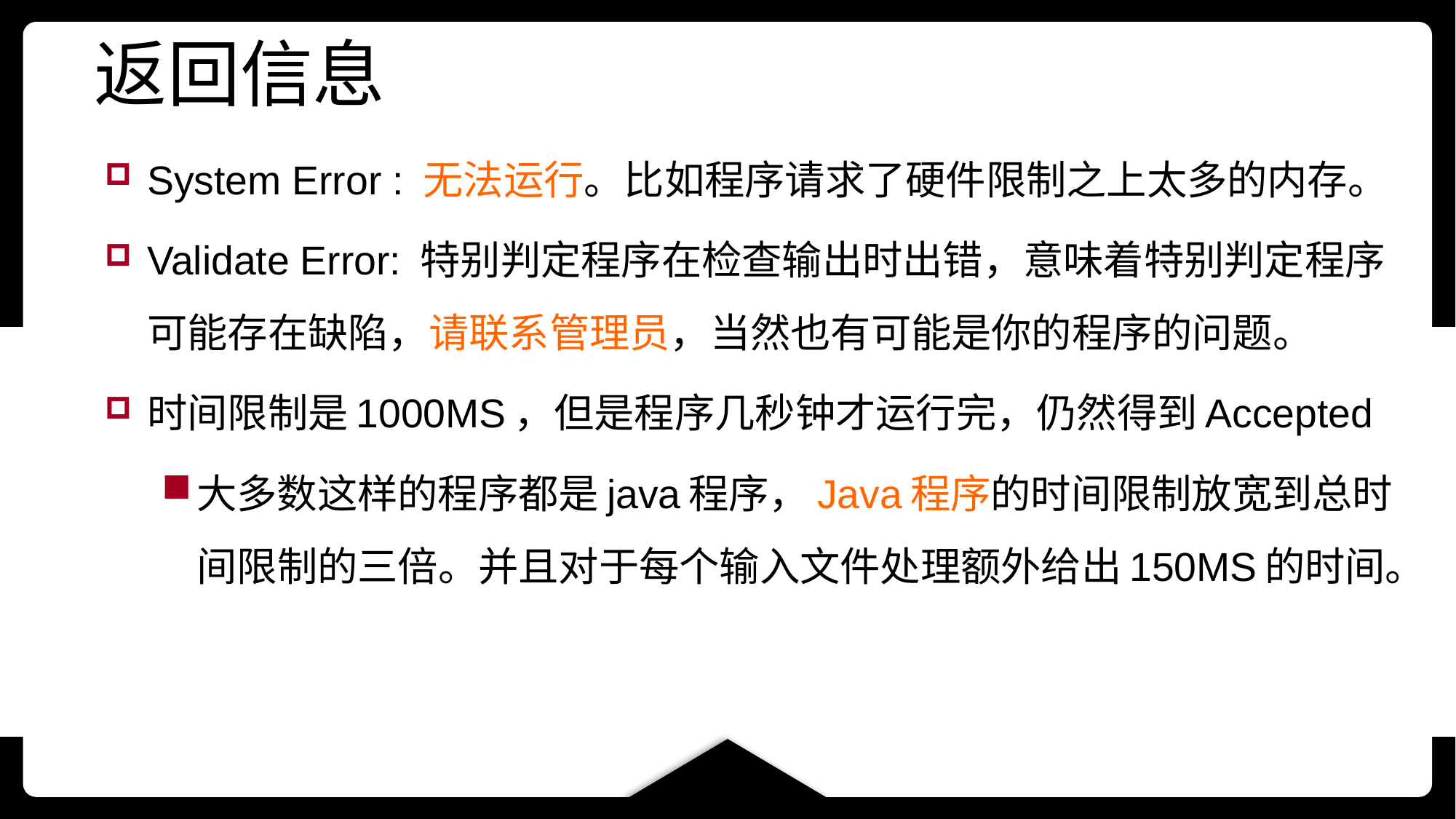

# 返回信息
System Error : 无法运行。比如程序请求了硬件限制之上太多的内存。
Validate Error: 特别判定程序在检查输出时出错，意味着特别判定程序可能存在缺陷，请联系管理员，当然也有可能是你的程序的问题。
时间限制是1000MS，但是程序几秒钟才运行完，仍然得到Accepted
大多数这样的程序都是java程序，Java程序的时间限制放宽到总时间限制的三倍。并且对于每个输入文件处理额外给出150MS的时间。